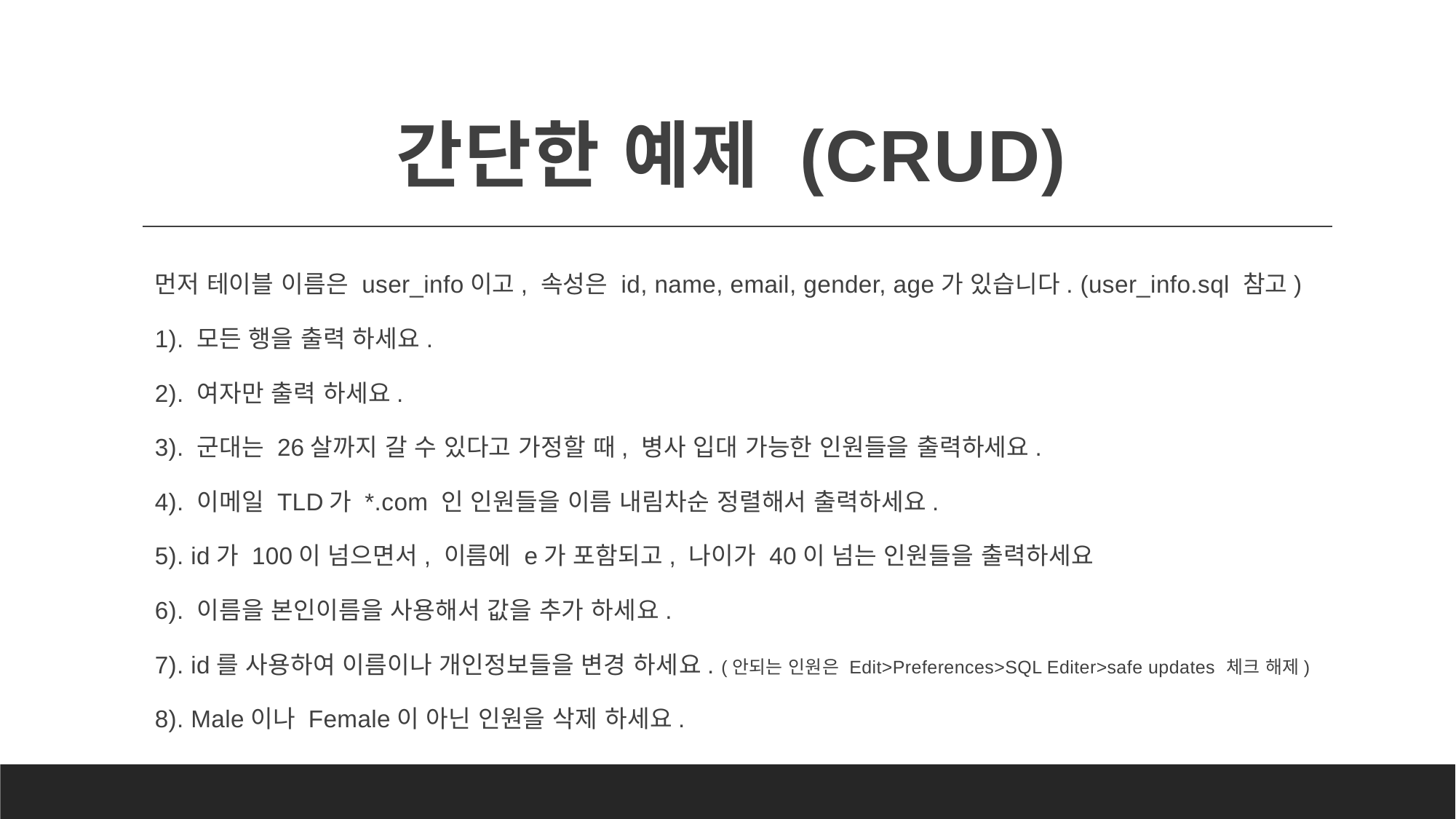

# 간단한 예제 (CRUD)
먼저 테이블 이름은 user_info이고, 속성은 id, name, email, gender, age가 있습니다. (user_info.sql 참고)
1). 모든 행을 출력 하세요.
2). 여자만 출력 하세요.
3). 군대는 26살까지 갈 수 있다고 가정할 때, 병사 입대 가능한 인원들을 출력하세요.
4). 이메일 TLD가 *.com 인 인원들을 이름 내림차순 정렬해서 출력하세요.
5). id가 100이 넘으면서, 이름에 e가 포함되고, 나이가 40이 넘는 인원들을 출력하세요
6). 이름을 본인이름을 사용해서 값을 추가 하세요.
7). id를 사용하여 이름이나 개인정보들을 변경 하세요. (안되는 인원은 Edit>Preferences>SQL Editer>safe updates 체크 해제)
8). Male이나 Female이 아닌 인원을 삭제 하세요.